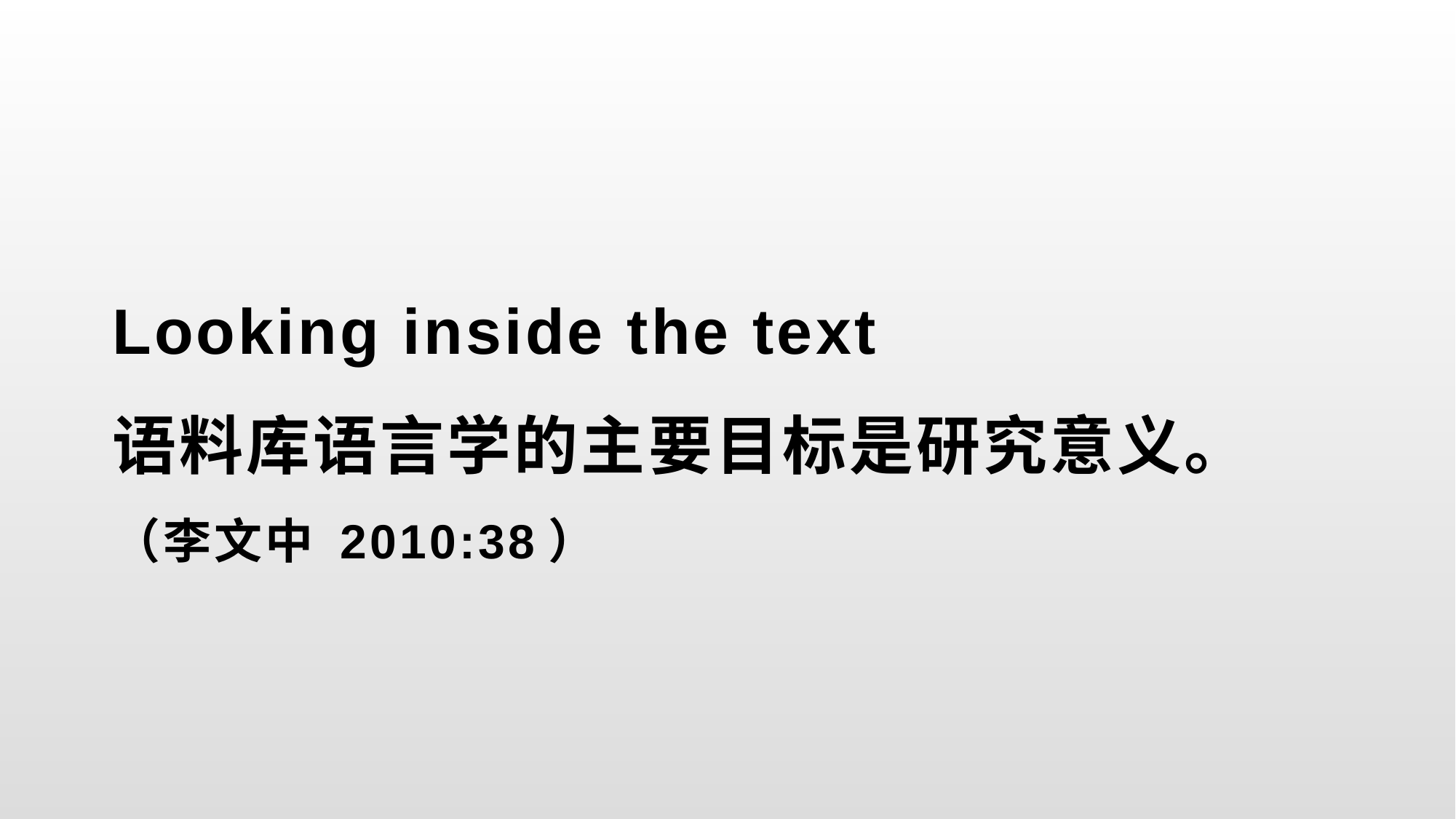

# Looking inside the text 语料库语言学的主要目标是研究意义。 （李文中 2010:38）